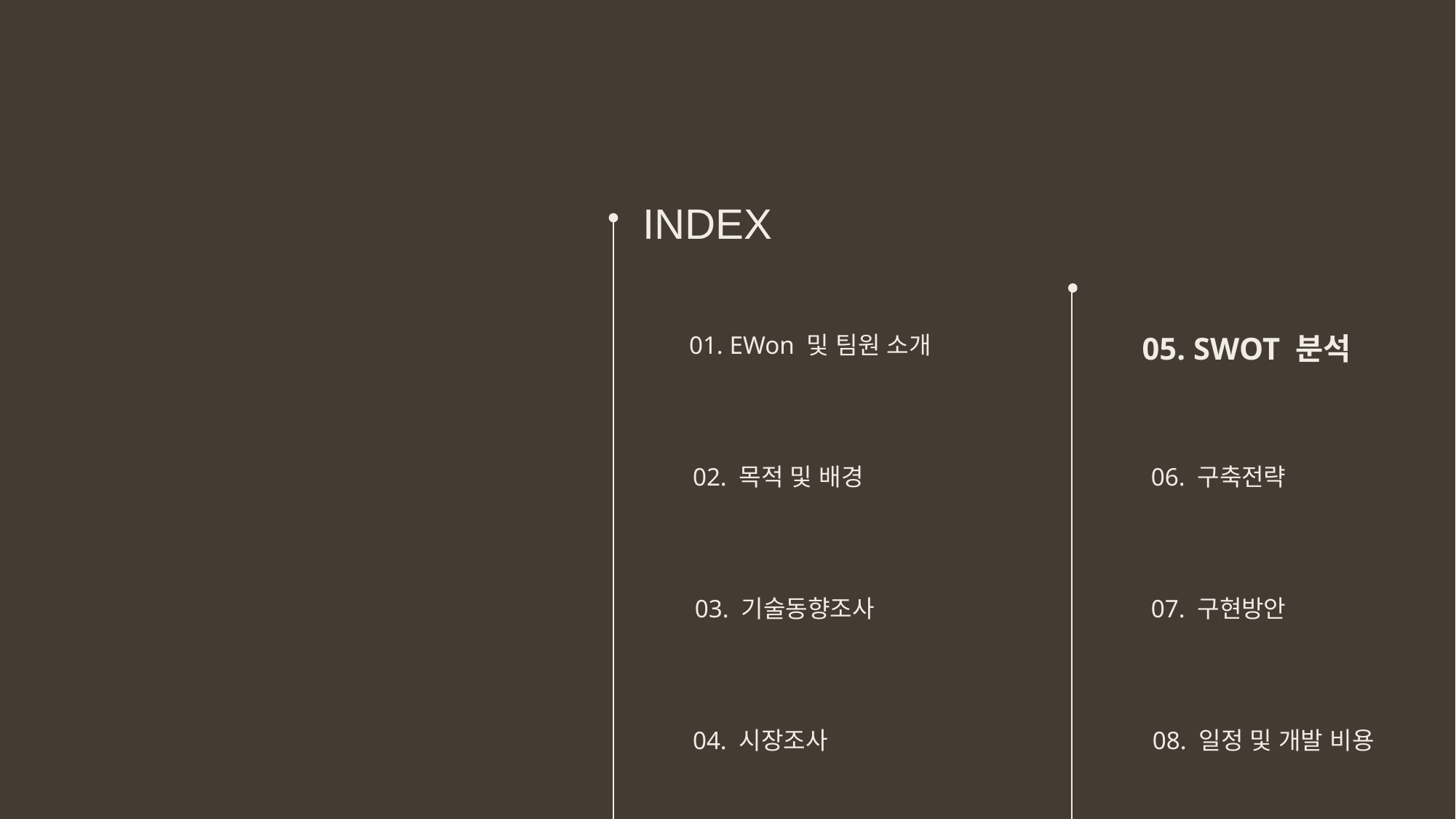

INDEX

01. EWon 및 팀원 소개
05. SWOT 분석
02. 목적 및 배경
06. 구축전략
03. 기술동향조사
07. 구현방안
04. 시장조사
08. 일정 및 개발 비용